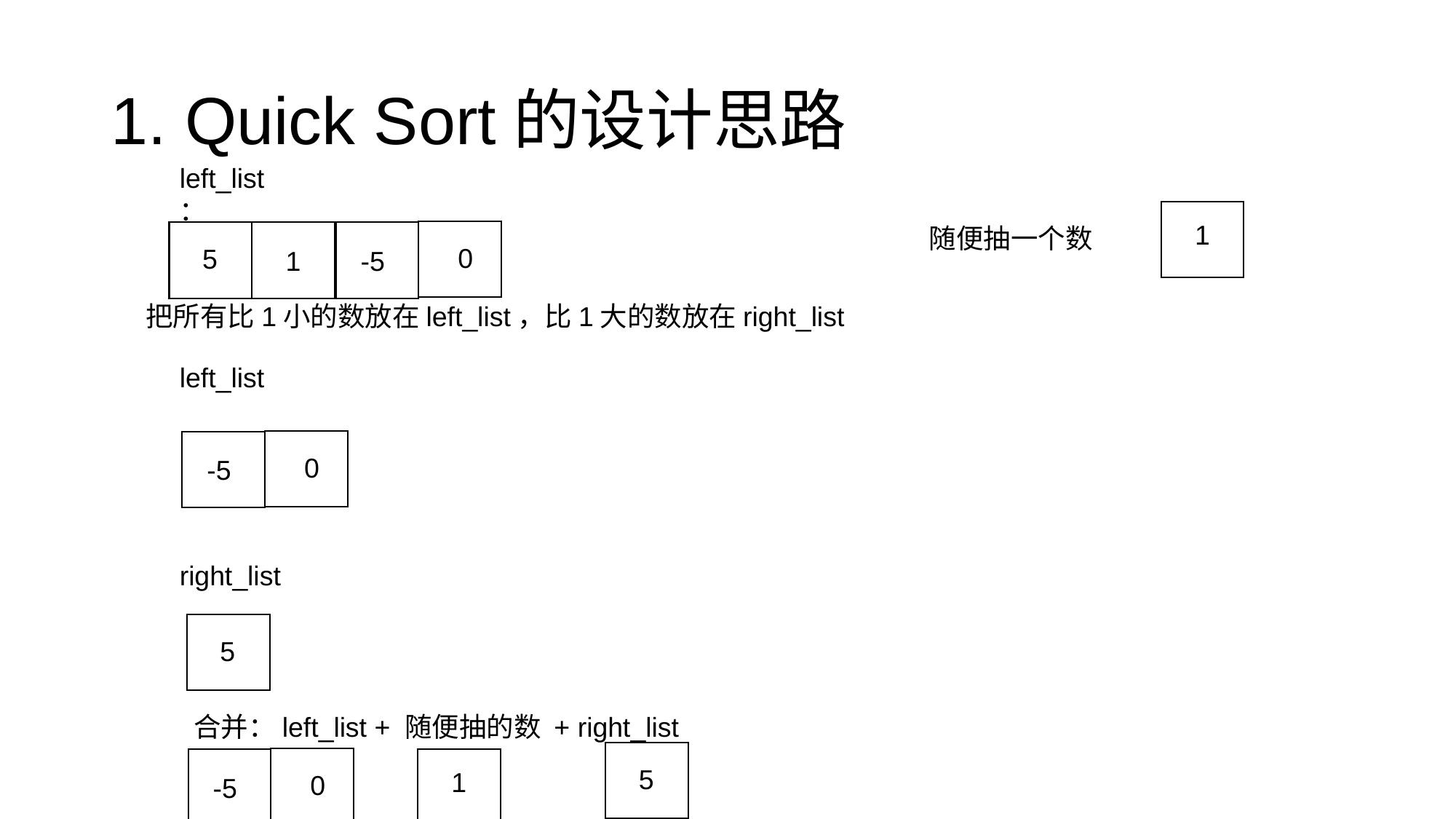

# 1. Quick Sort的设计思路
left_list：

1
随便抽一个数

0
5
1
-5
把所有比1小的数放在left_list，比1大的数放在right_list
left_list

0
-5
right_list

5
合并：left_list + 随便抽的数 + right_list

5
1
0
-5